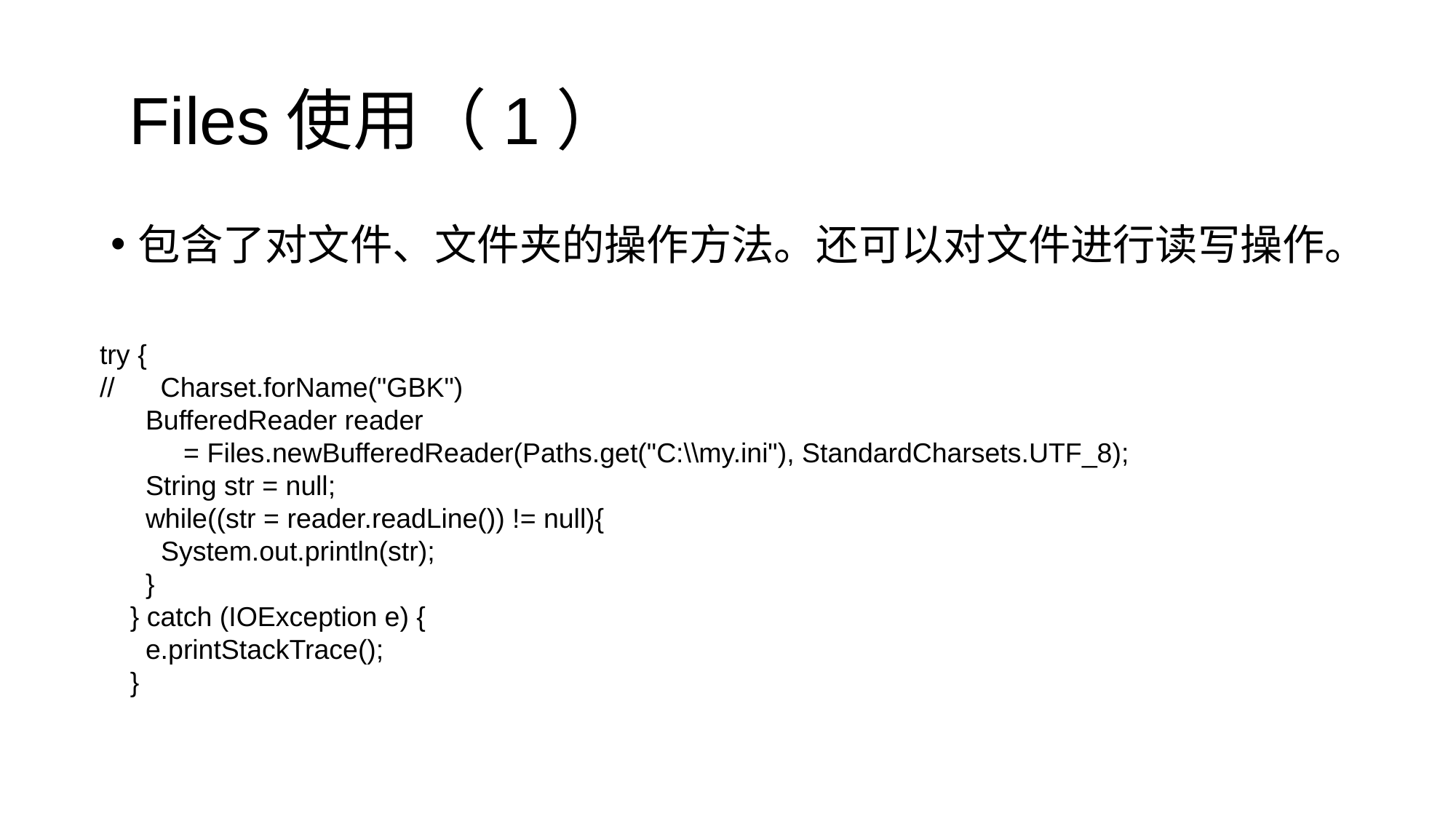

# Files使用（1）
包含了对文件、文件夹的操作方法。还可以对文件进行读写操作。

try {
//      Charset.forName("GBK")
      BufferedReader reader
           = Files.newBufferedReader(Paths.get("C:\\my.ini"), StandardCharsets.UTF_8);
      String str = null;
      while((str = reader.readLine()) != null){
        System.out.println(str);
      }
    } catch (IOException e) {
      e.printStackTrace();
    }